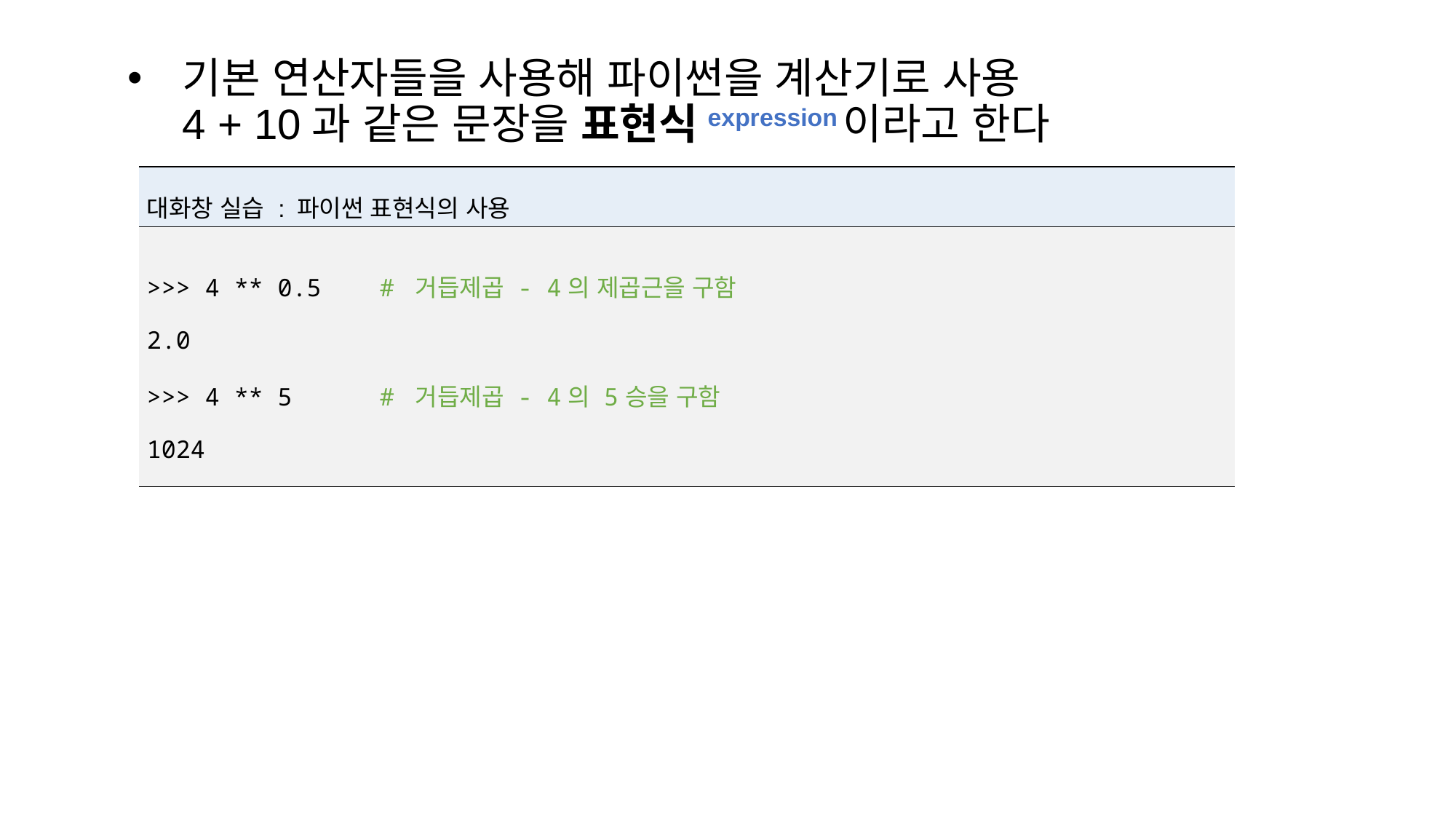

# 기본 연산자들을 사용해 파이썬을 계산기로 사용 4 + 10과 같은 문장을 표현식expression이라고 한다
| 대화창 실습 : 파이썬 표현식의 사용 |
| --- |
| >>> 4 \*\* 0.5 # 거듭제곱 - 4의 제곱근을 구함 2.0 >>> 4 \*\* 5 # 거듭제곱 - 4의 5승을 구함 1024 |